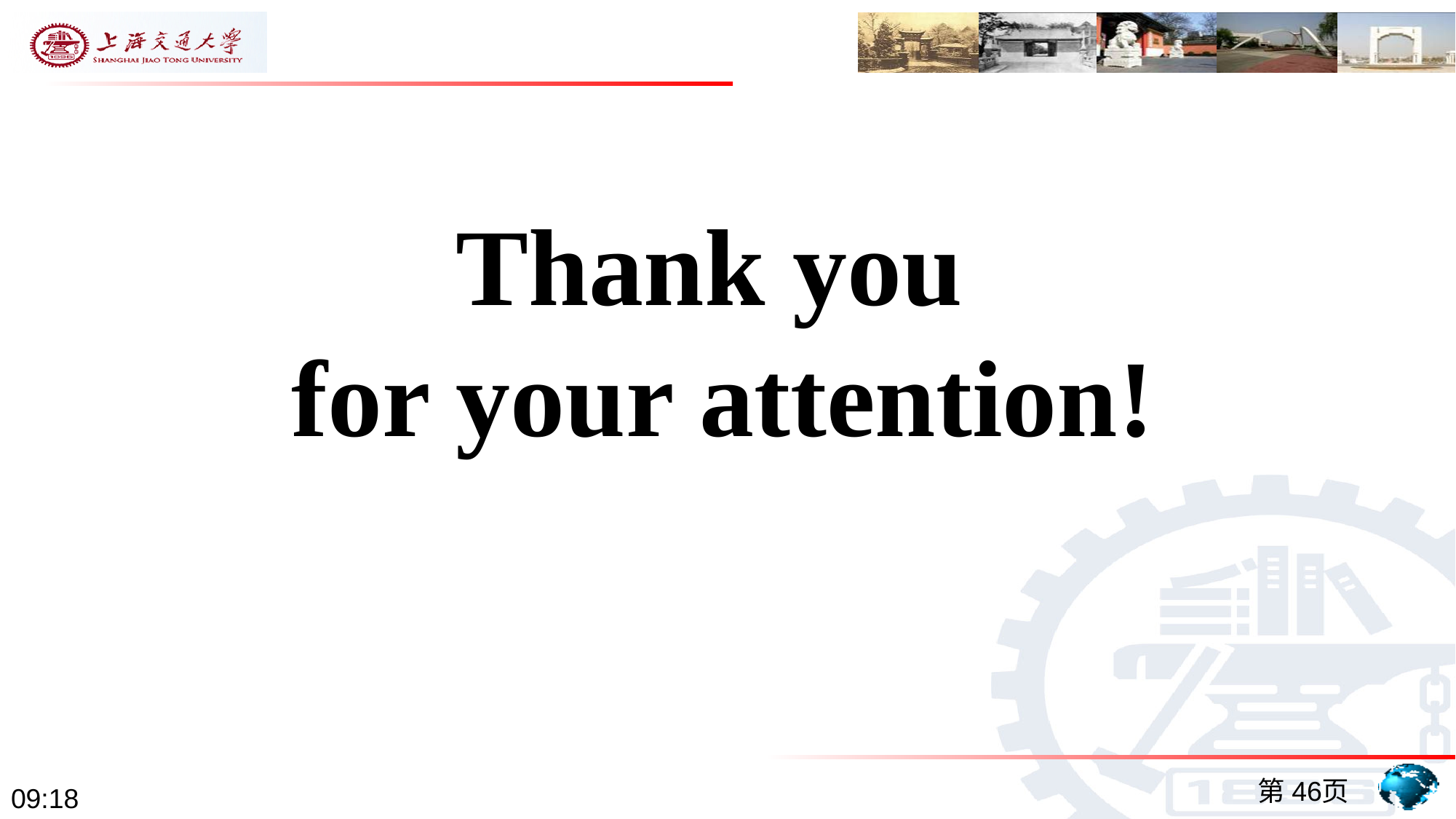

Thank you
for your attention!
第46页
09:18